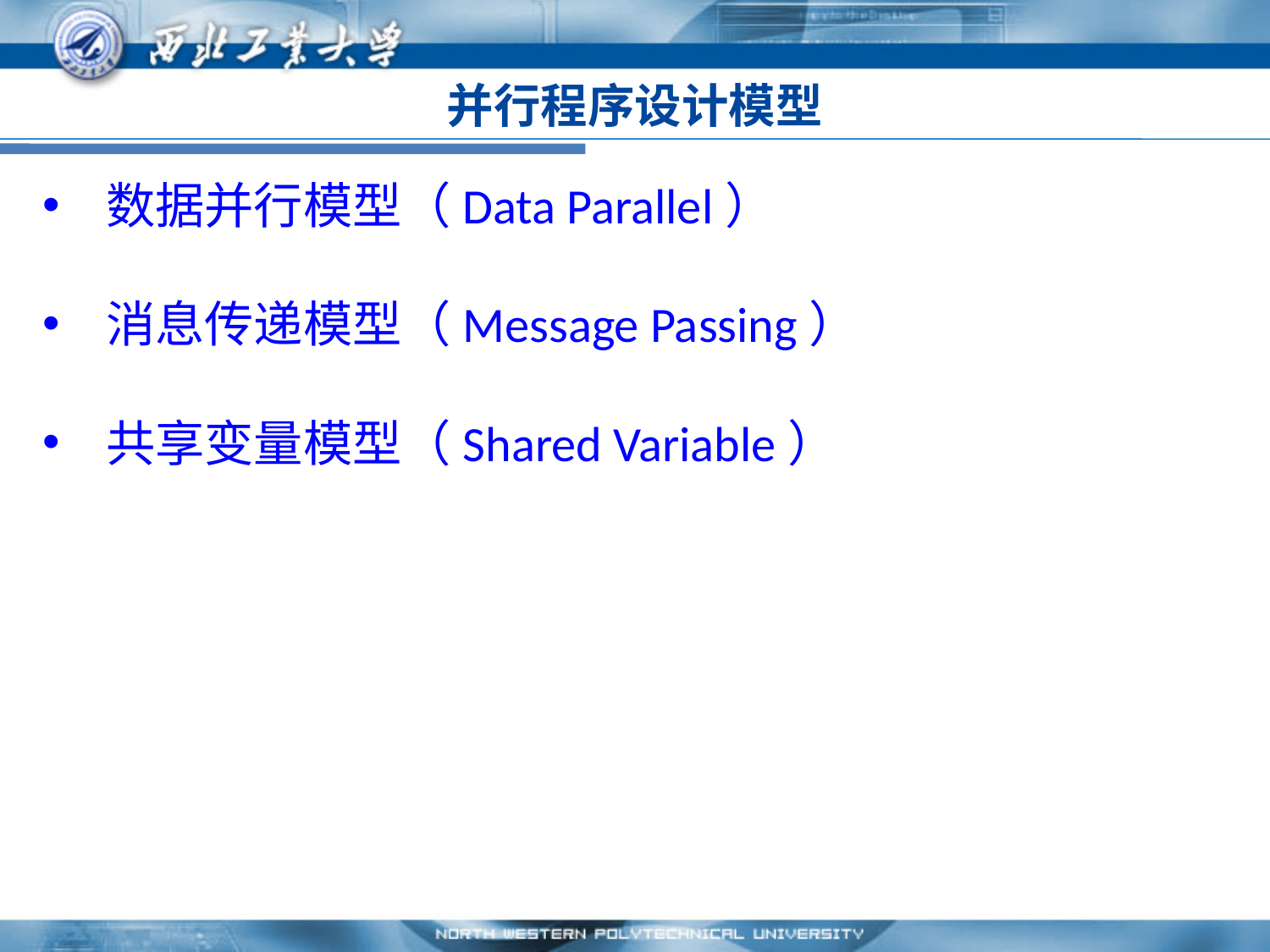

# 并行程序设计模型
数据并行模型（Data Parallel）

消息传递模型（Message Passing）

共享变量模型（Shared Variable）
55